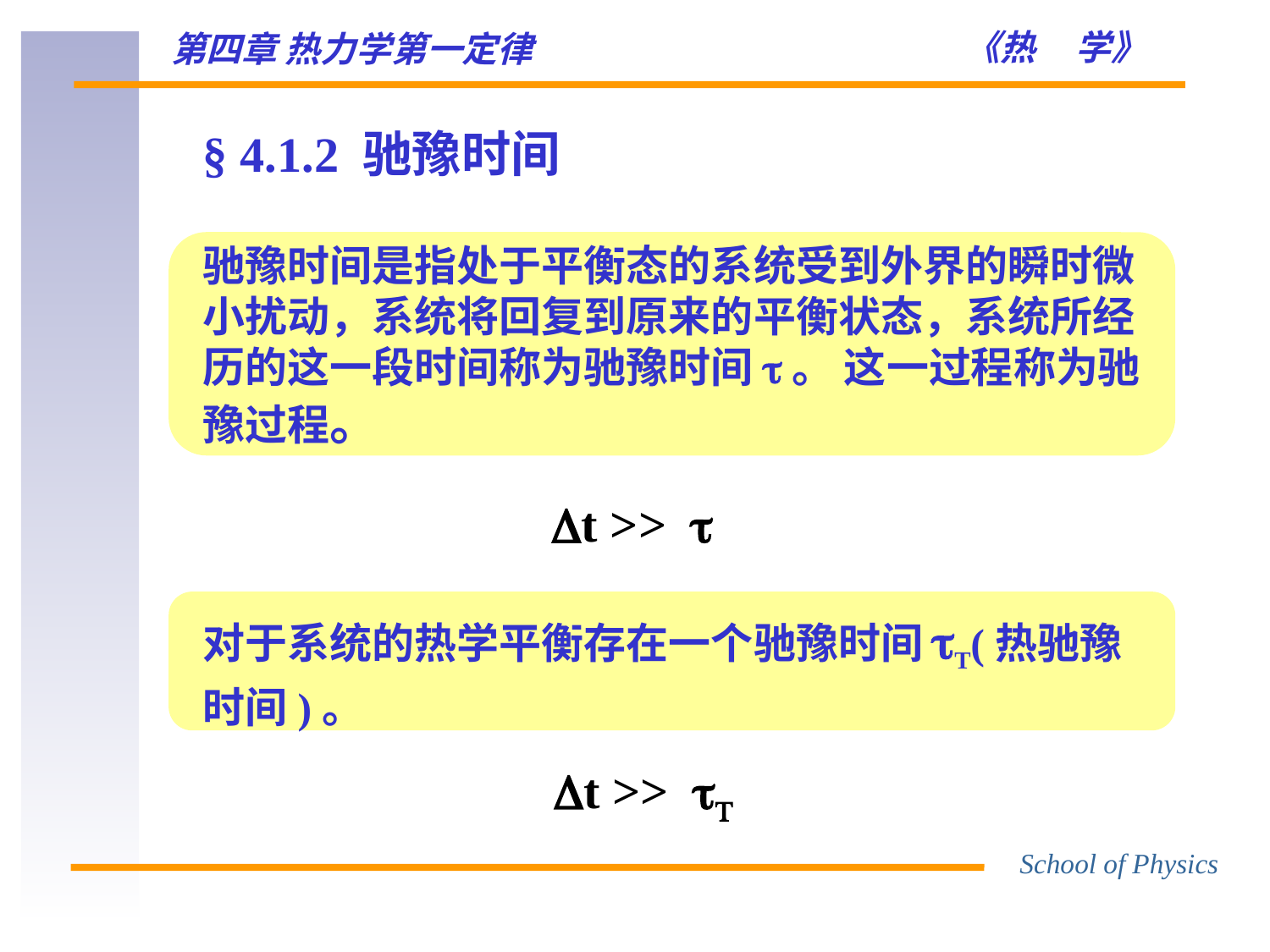

§ 4.1.2 驰豫时间

驰豫时间是指处于平衡态的系统受到外界的瞬时微小扰动，系统将回复到原来的平衡状态，系统所经历的这一段时间称为驰豫时间τ。 这一过程称为驰豫过程。
Δt >> τ

对于系统的热学平衡存在一个驰豫时间τT(热驰豫时间)。
Δt >> τΤ